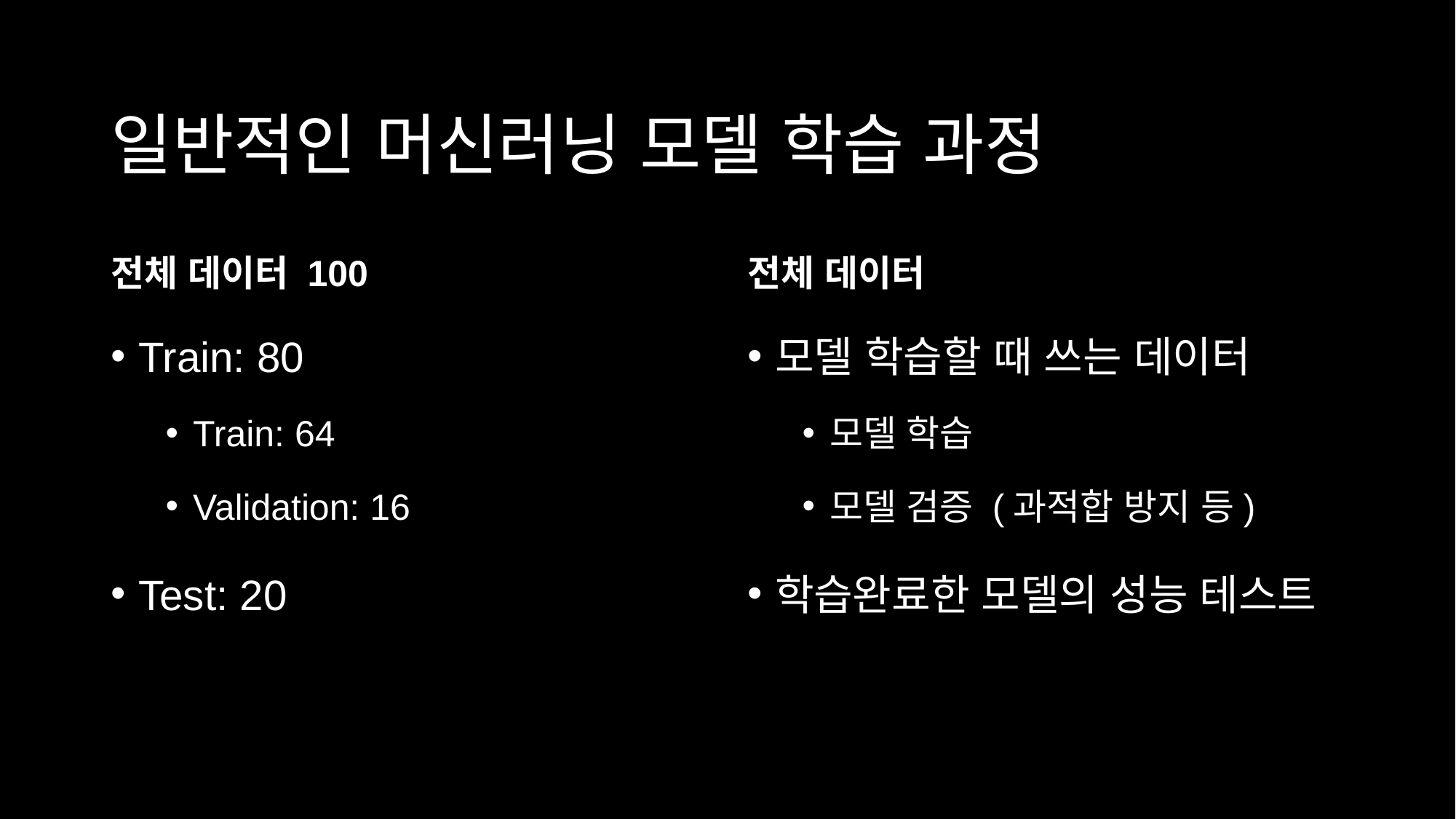

# 일반적인 머신러닝 모델 학습 과정
전체 데이터 100
전체 데이터
Train: 80
Train: 64
Validation: 16
Test: 20
모델 학습할 때 쓰는 데이터
모델 학습
모델 검증 (과적합 방지 등)
학습완료한 모델의 성능 테스트